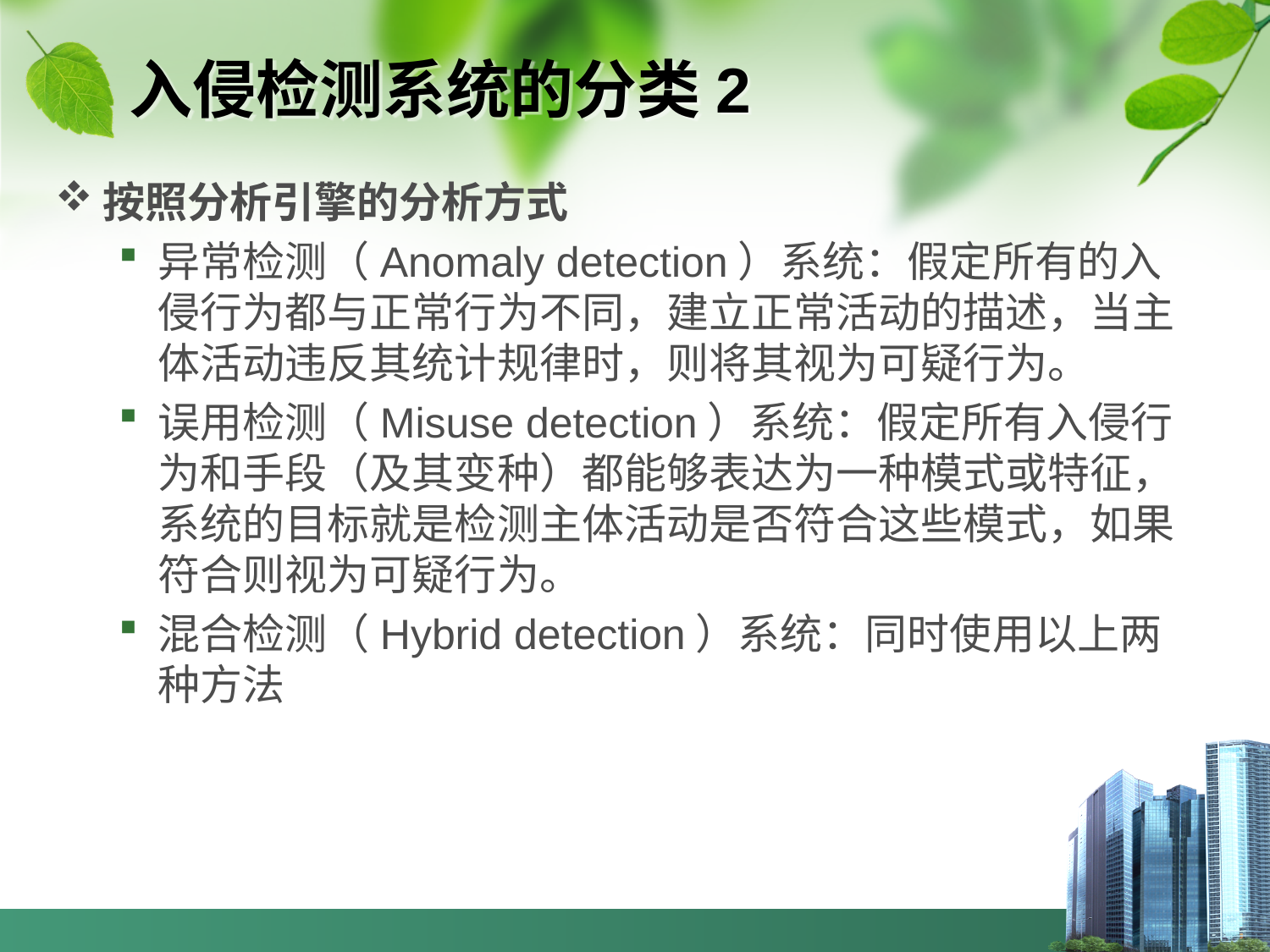

# 入侵检测系统的分类2
按照分析引擎的分析方式
异常检测（Anomaly detection）系统：假定所有的入侵行为都与正常行为不同，建立正常活动的描述，当主体活动违反其统计规律时，则将其视为可疑行为。
误用检测（Misuse detection）系统：假定所有入侵行为和手段（及其变种）都能够表达为一种模式或特征，系统的目标就是检测主体活动是否符合这些模式，如果符合则视为可疑行为。
混合检测（Hybrid detection）系统：同时使用以上两种方法